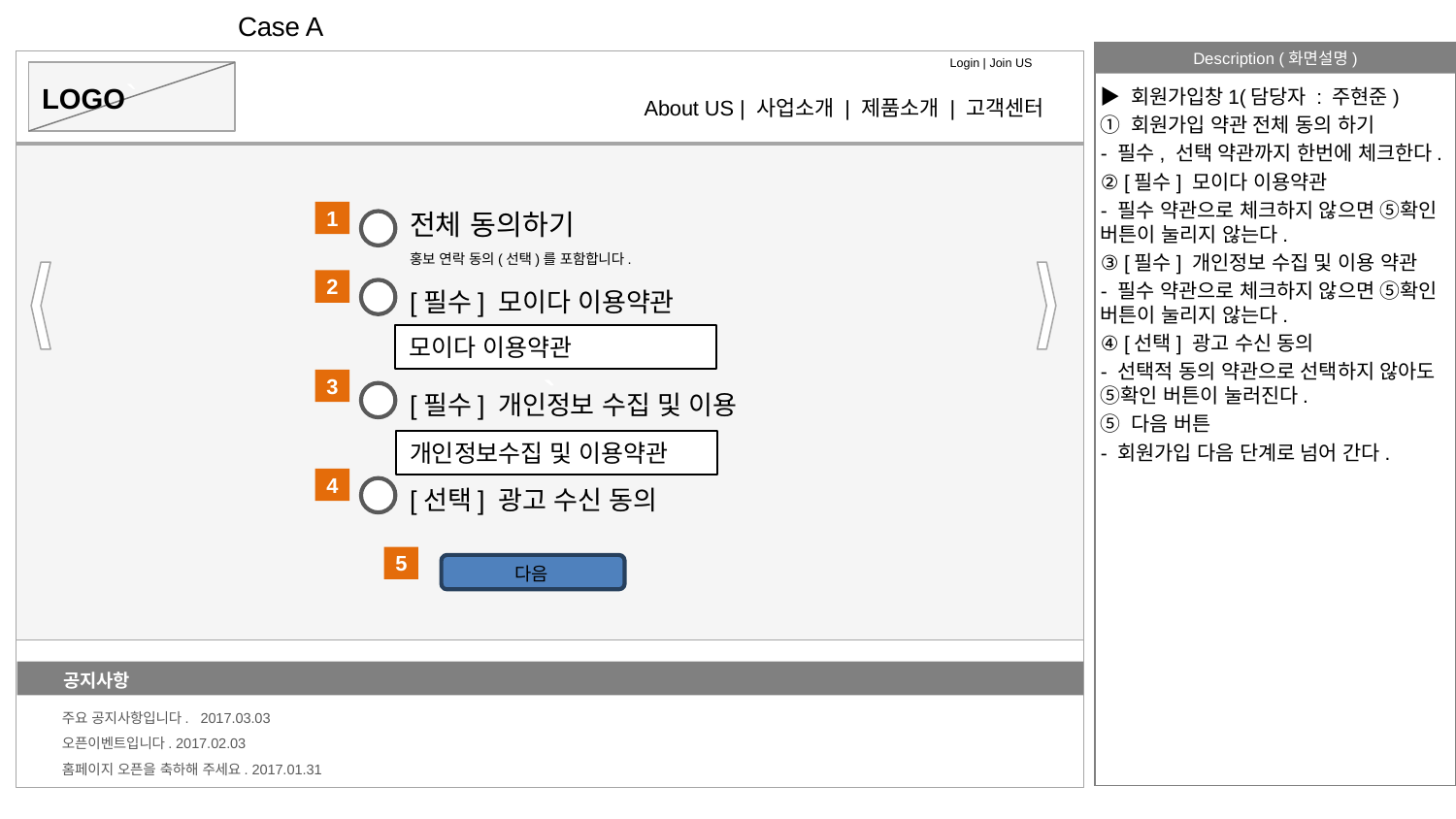

3.1
# Case A
Login | Join US

`
`
LOGO
▶ 회원가입창1(담당자 : 주현준)
① 회원가입 약관 전체 동의 하기
- 필수, 선택 약관까지 한번에 체크한다.
② [필수] 모이다 이용약관
- 필수 약관으로 체크하지 않으면 ⑤확인 버튼이 눌리지 않는다.
③ [필수] 개인정보 수집 및 이용 약관
- 필수 약관으로 체크하지 않으면 ⑤확인 버튼이 눌리지 않는다.
④ [선택] 광고 수신 동의
- 선택적 동의 약관으로 선택하지 않아도 ⑤확인 버튼이 눌러진다.
⑤ 다음 버튼
- 회원가입 다음 단계로 넘어 간다.
About US | 사업소개 | 제품소개 | 고객센터
`
전체 동의하기
1

홍보 연락 동의(선택)를 포함합니다.

2
[필수] 모이다 이용약관

모이다 이용약관
`
3
[필수] 개인정보 수집 및 이용

개인정보수집 및 이용약관
`
4
[선택] 광고 수신 동의

5

다음

공지사항
주요 공지사항입니다.   2017.03.03
오픈이벤트입니다. 2017.02.03
홈페이지 오픈을 축하해 주세요. 2017.01.31